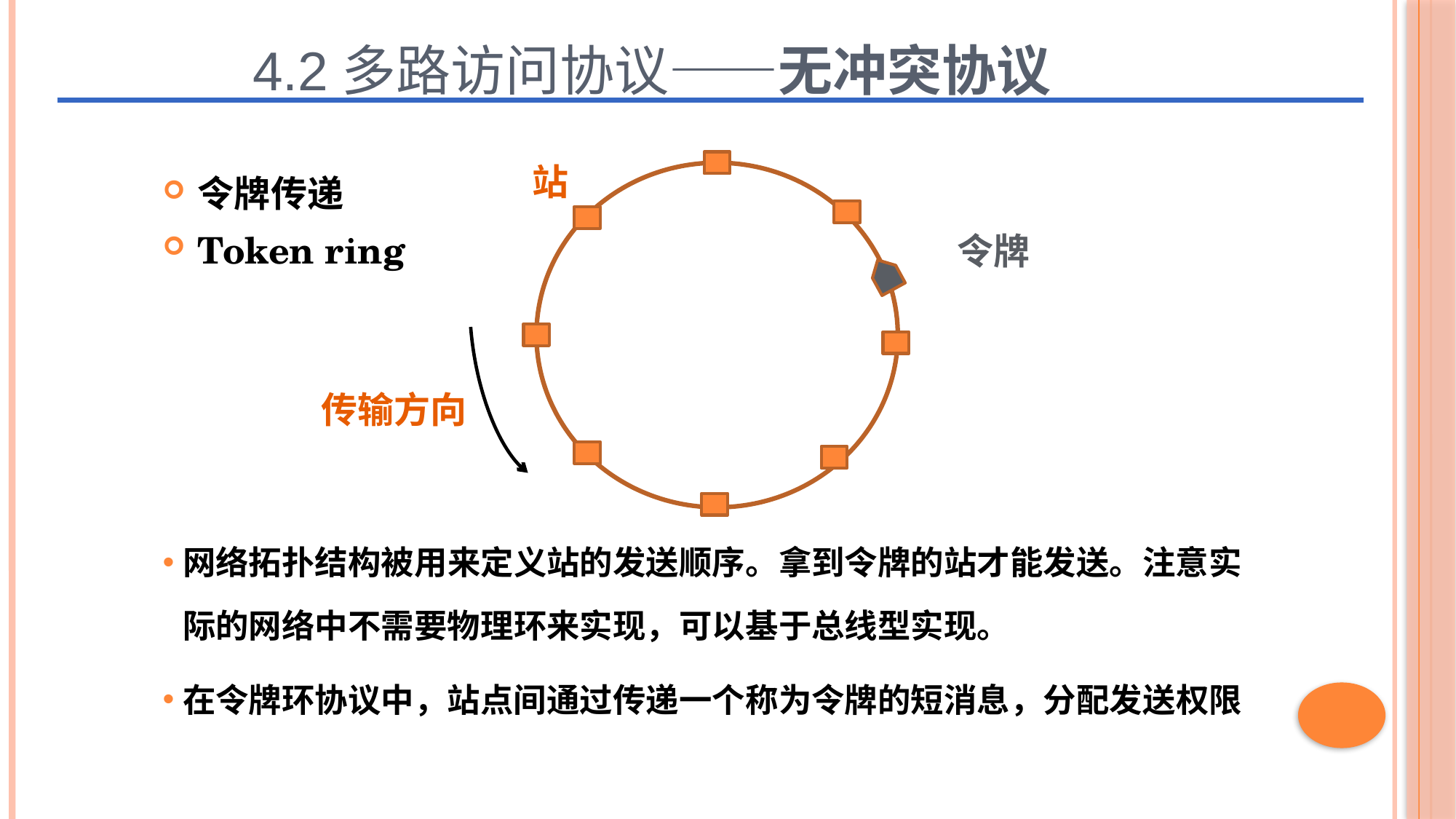

4.2多路访问协议——无冲突协议

站
令牌传递
Token ring

令牌

传输方向

网络拓扑结构被用来定义站的发送顺序。拿到令牌的站才能发送。注意实际的网络中不需要物理环来实现，可以基于总线型实现。
在令牌环协议中，站点间通过传递一个称为令牌的短消息，分配发送权限